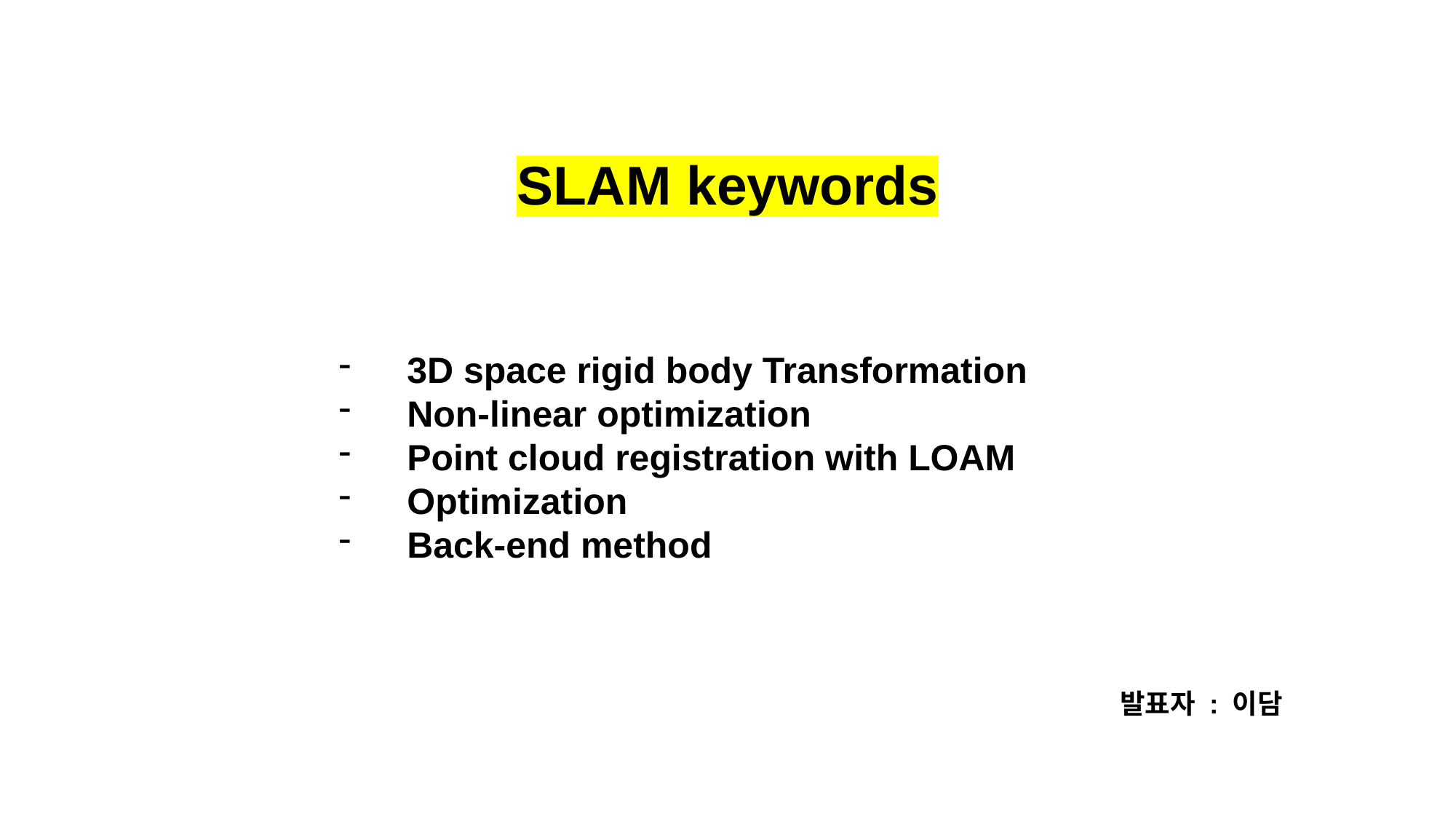

SLAM keywords

3D space rigid body Transformation
Non-linear optimization
Point cloud registration with LOAM
Optimization
Back-end method
발표자 : 이담